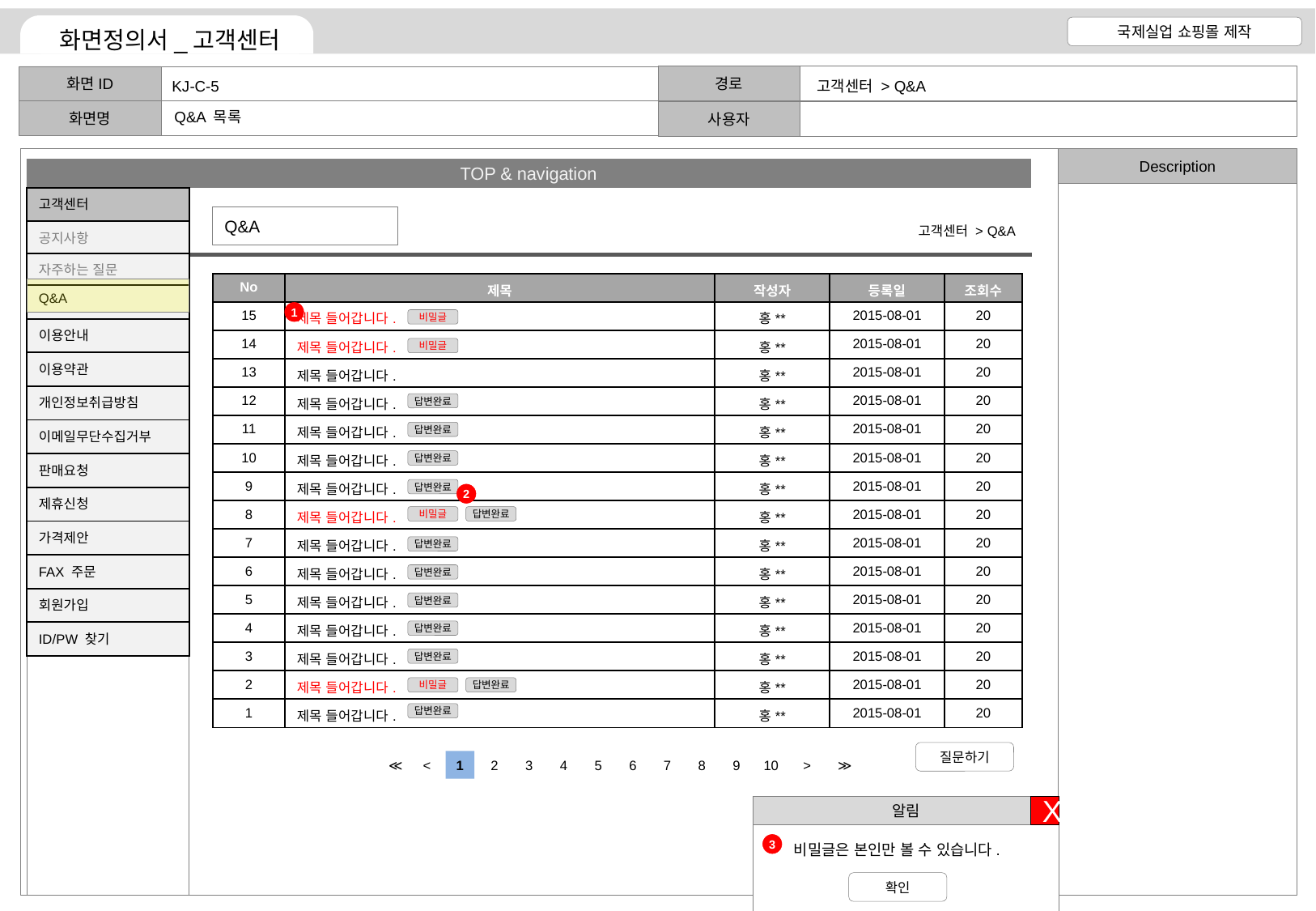

KJ-C-5
고객센터 > Q&A
Q&A 목록

Q&A
고객센터 > Q&A
| No | 제목 | 작성자 | 등록일 | 조회수 |
| --- | --- | --- | --- | --- |
| 15 | 제목 들어갑니다. | 홍\*\* | 2015-08-01 | 20 |
| 14 | 제목 들어갑니다. | 홍\*\* | 2015-08-01 | 20 |
| 13 | 제목 들어갑니다. | 홍\*\* | 2015-08-01 | 20 |
| 12 | 제목 들어갑니다. | 홍\*\* | 2015-08-01 | 20 |
| 11 | 제목 들어갑니다. | 홍\*\* | 2015-08-01 | 20 |
| 10 | 제목 들어갑니다. | 홍\*\* | 2015-08-01 | 20 |
| 9 | 제목 들어갑니다. | 홍\*\* | 2015-08-01 | 20 |
| 8 | 제목 들어갑니다. | 홍\*\* | 2015-08-01 | 20 |
| 7 | 제목 들어갑니다. | 홍\*\* | 2015-08-01 | 20 |
| 6 | 제목 들어갑니다. | 홍\*\* | 2015-08-01 | 20 |
| 5 | 제목 들어갑니다. | 홍\*\* | 2015-08-01 | 20 |
| 4 | 제목 들어갑니다. | 홍\*\* | 2015-08-01 | 20 |
| 3 | 제목 들어갑니다. | 홍\*\* | 2015-08-01 | 20 |
| 2 | 제목 들어갑니다. | 홍\*\* | 2015-08-01 | 20 |
| 1 | 제목 들어갑니다. | 홍\*\* | 2015-08-01 | 20 |

1
비밀글
비밀글
답변완료
답변완료
답변완료
답변완료
2
비밀글
답변완료
답변완료
답변완료
답변완료
답변완료
답변완료
비밀글
답변완료
답변완료
질문하기
≪
<
1
2
3
4
5
6
7
8
9
10
>
≫
알림
X

3
비밀글은 본인만 볼 수 있습니다.
확인